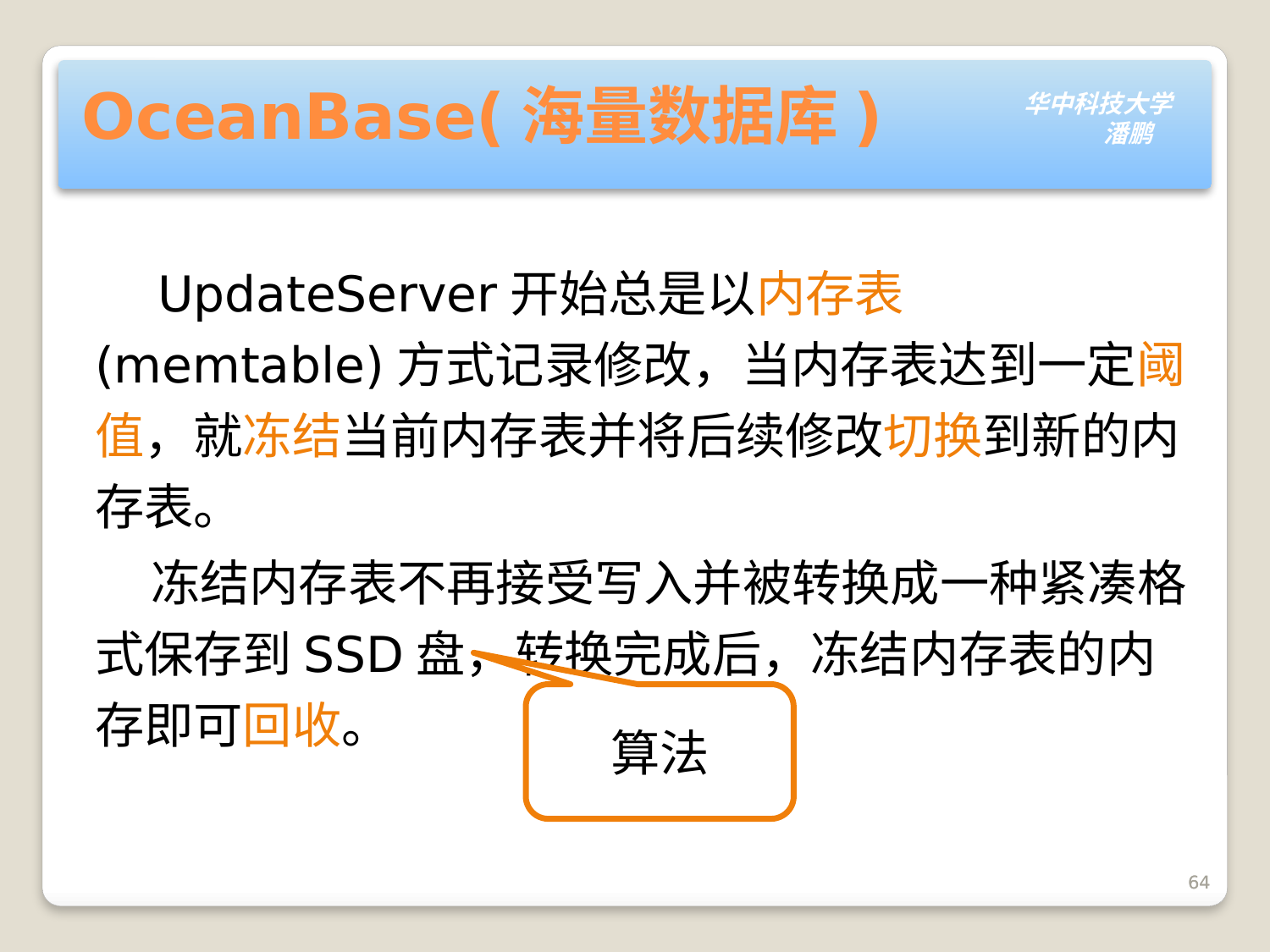

# OceanBase(海量数据库)
    UpdateServer开始总是以内存表(memtable)方式记录修改，当内存表达到一定阈值，就冻结当前内存表并将后续修改切换到新的内存表。
    冻结内存表不再接受写入并被转换成一种紧凑格式保存到SSD盘，转换完成后，冻结内存表的内存即可回收。
算法
64
64